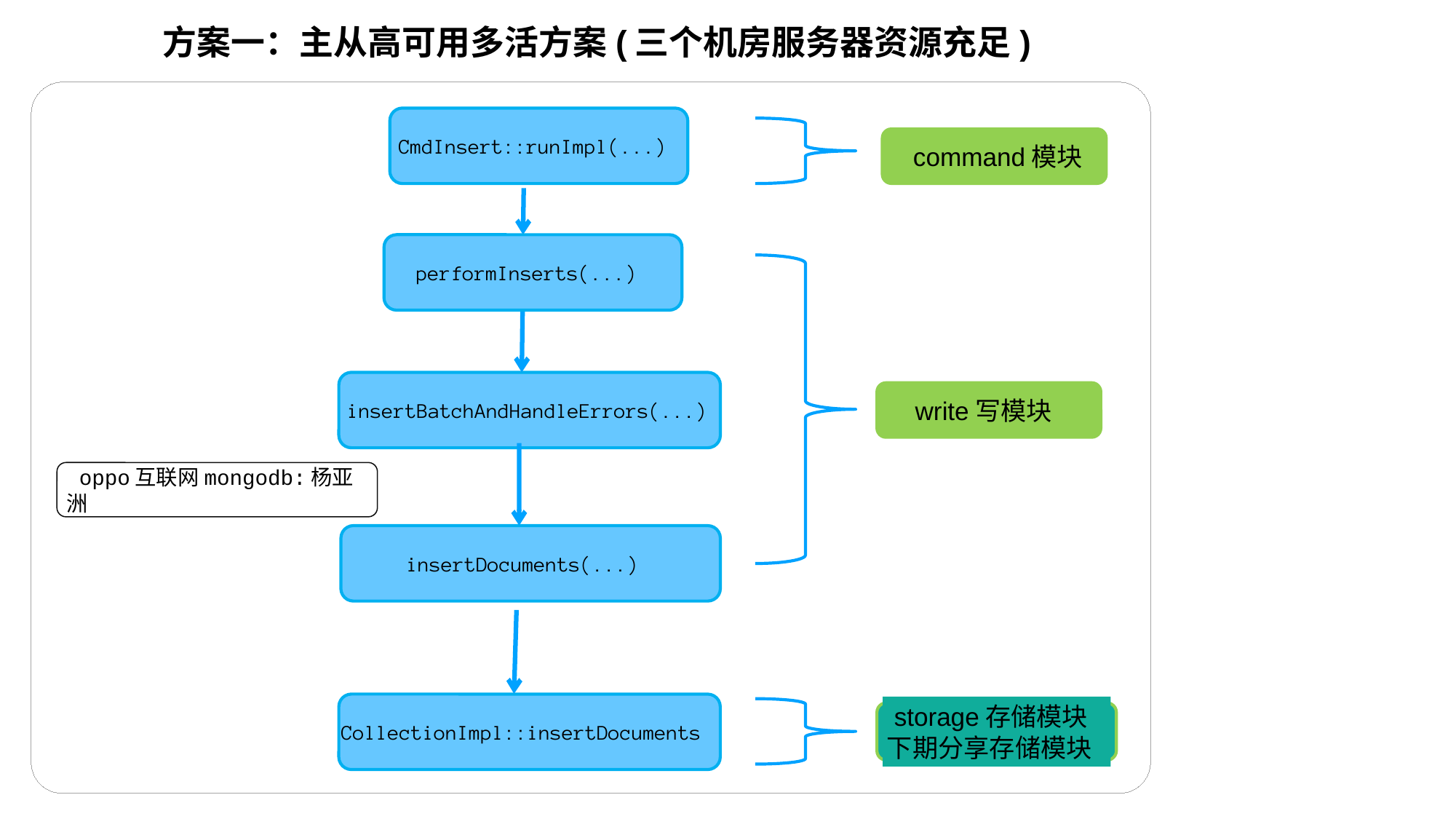

方案一：主从高可用多活方案(三个机房服务器资源充足)

CmdInsert::runImpl(...)

   command模块

performInserts(...)

 insertBatchAndHandleErrors(...)

    write写模块

 oppo互联网mongodb:杨亚洲

insertDocuments(...)

CollectionImpl::insertDocuments
 storage存储模块
下期分享存储模块